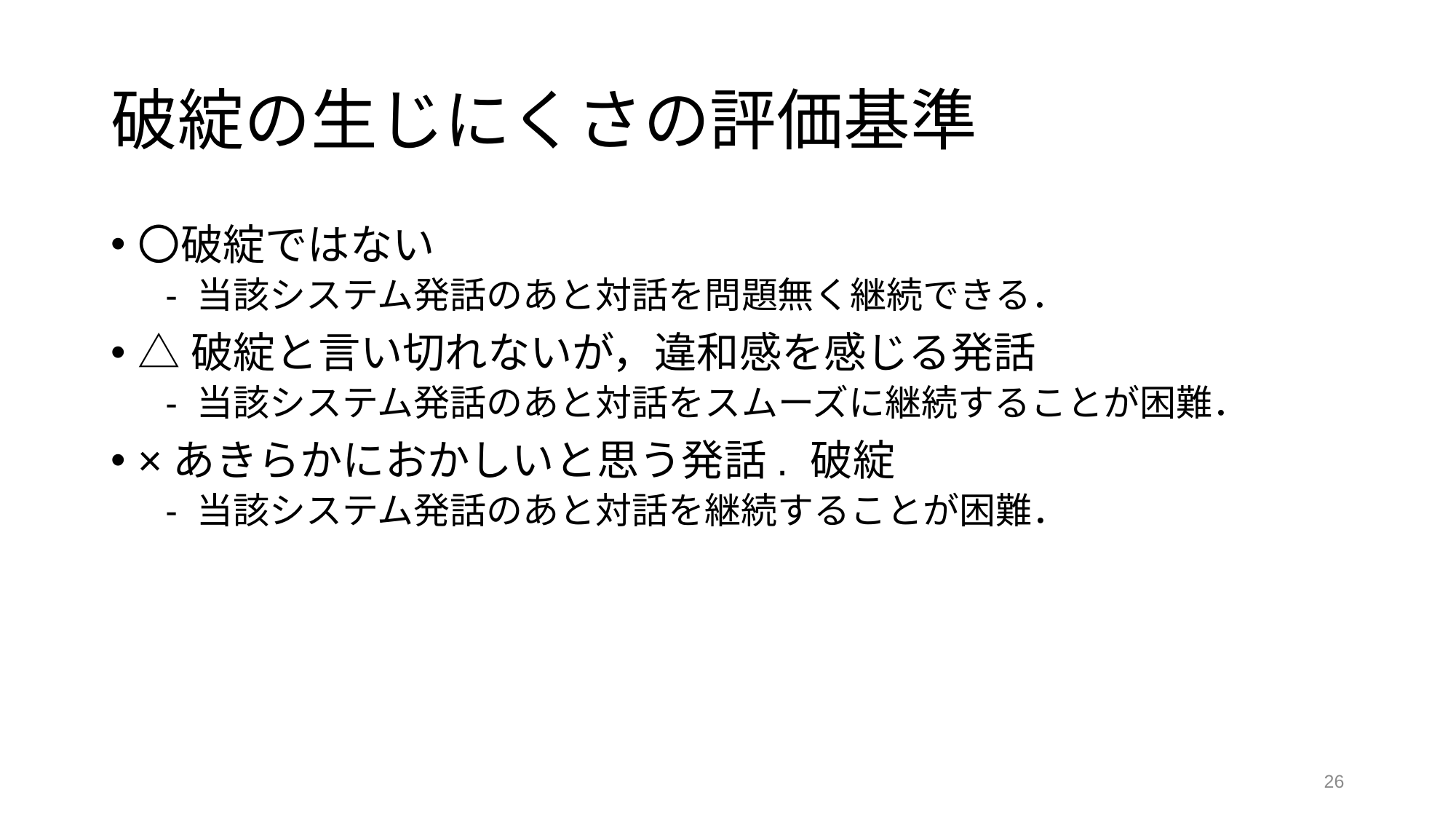

# 破綻の生じにくさの評価基準
〇破綻ではない
- 当該システム発話のあと対話を問題無く継続できる．
△破綻と言い切れないが，違和感を感じる発話
- 当該システム発話のあと対話をスムーズに継続することが困難．
×あきらかにおかしいと思う発話. 破綻
- 当該システム発話のあと対話を継続することが困難．
26